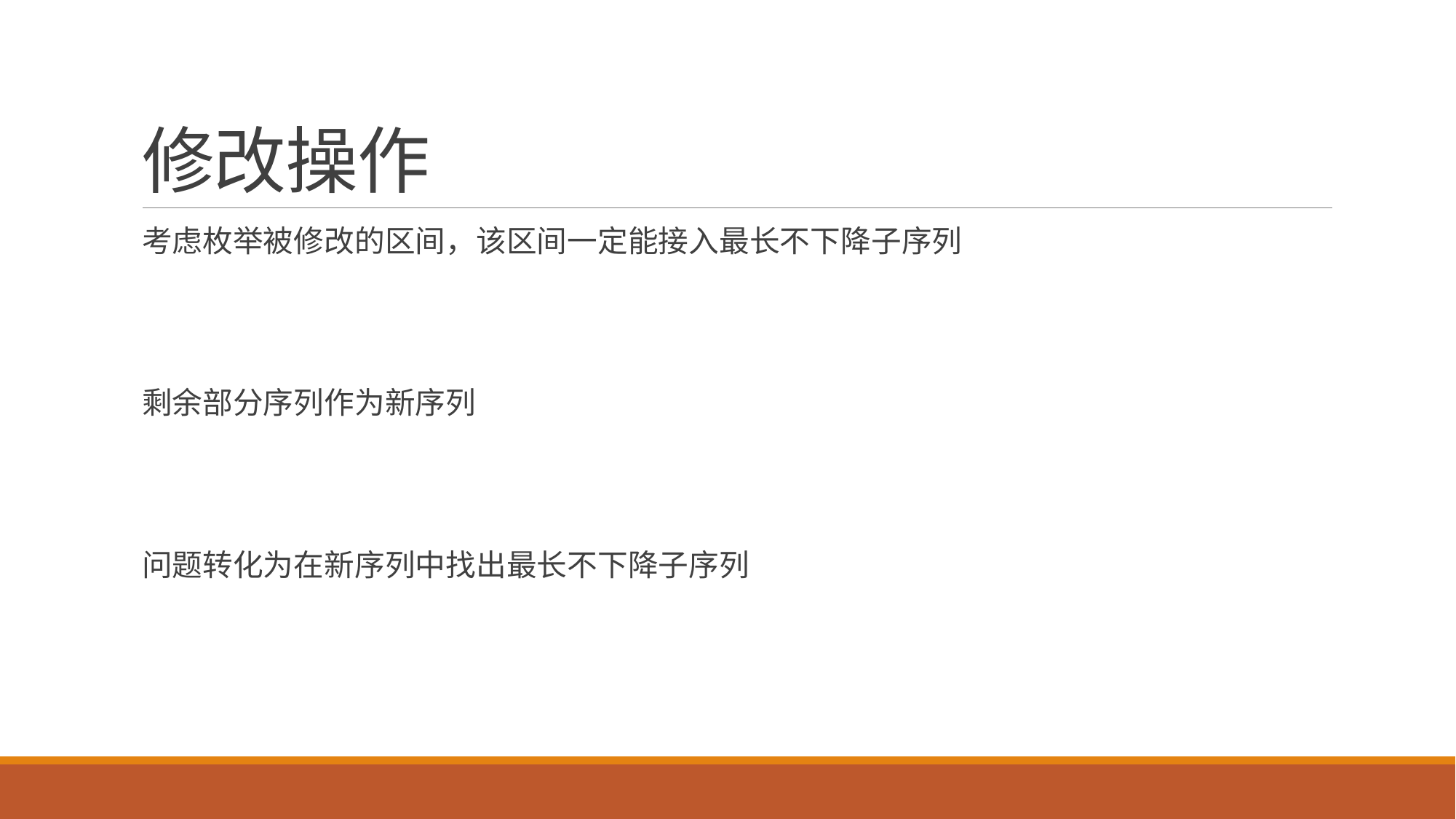

# 修改操作
考虑枚举被修改的区间，该区间一定能接入最长不下降子序列

剩余部分序列作为新序列

问题转化为在新序列中找出最长不下降子序列